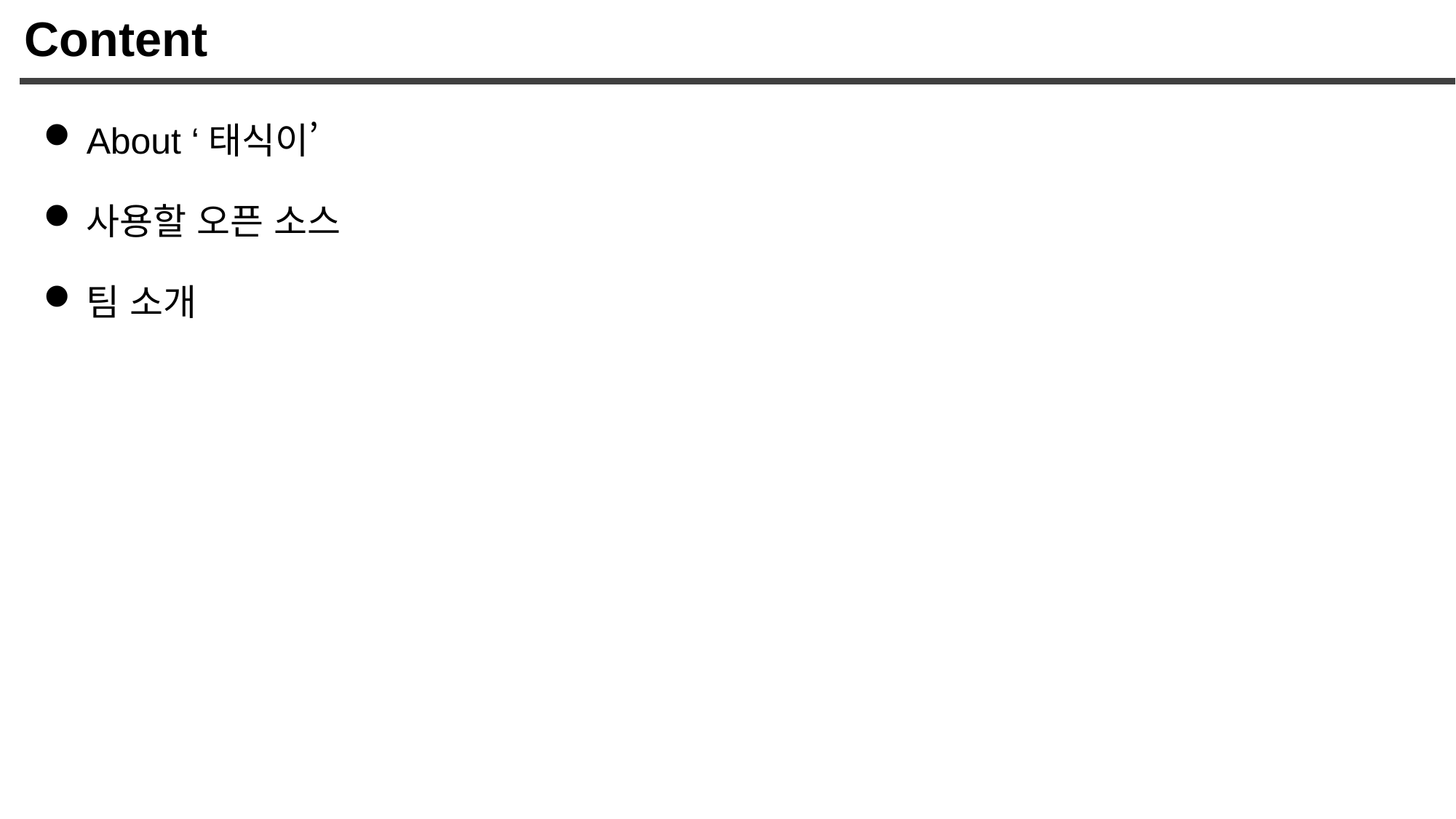

# Content
About ‘태식이’
사용할 오픈 소스
팀 소개